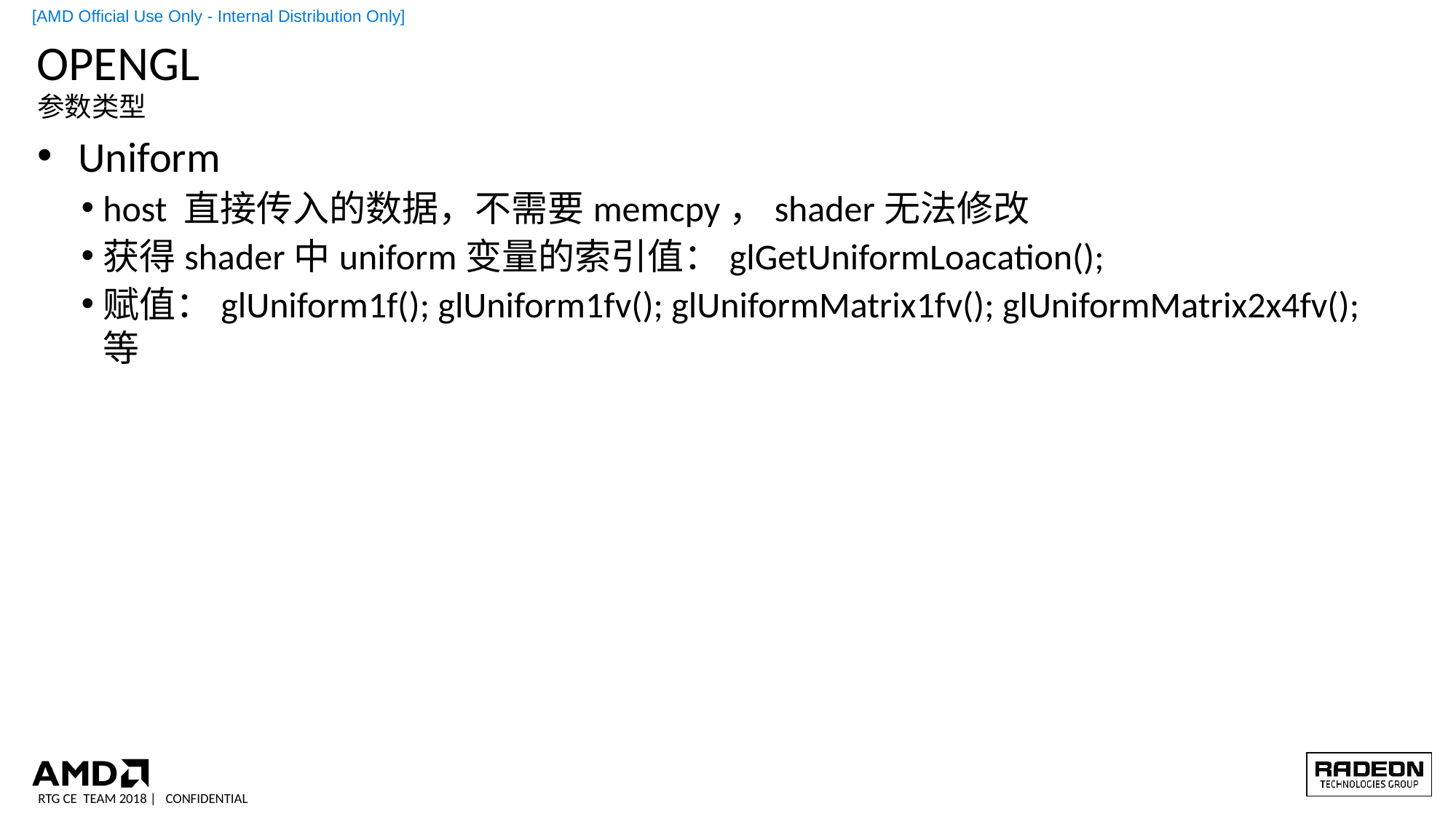

# opengl
参数类型
Uniform
host 直接传入的数据，不需要memcpy，shader无法修改
获得shader中uniform变量的索引值：glGetUniformLoacation();
赋值：glUniform1f(); glUniform1fv(); glUniformMatrix1fv(); glUniformMatrix2x4fv();等